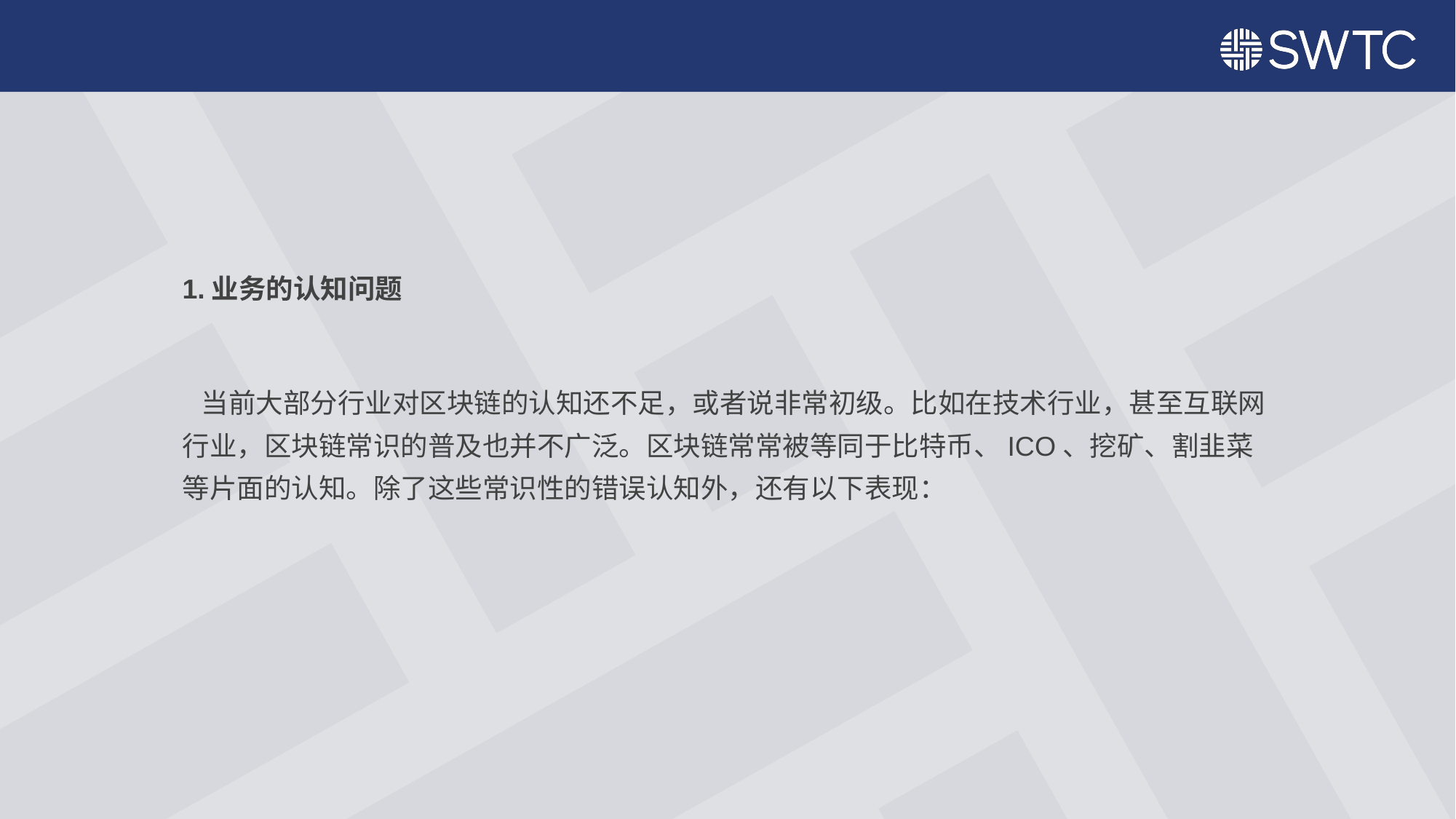

1.业务的认知问题

  当前大部分行业对区块链的认知还不足，或者说非常初级。比如在技术行业，甚至互联网行业，区块链常识的普及也并不广泛。区块链常常被等同于比特币、ICO、挖矿、割韭菜等片面的认知。除了这些常识性的错误认知外，还有以下表现：